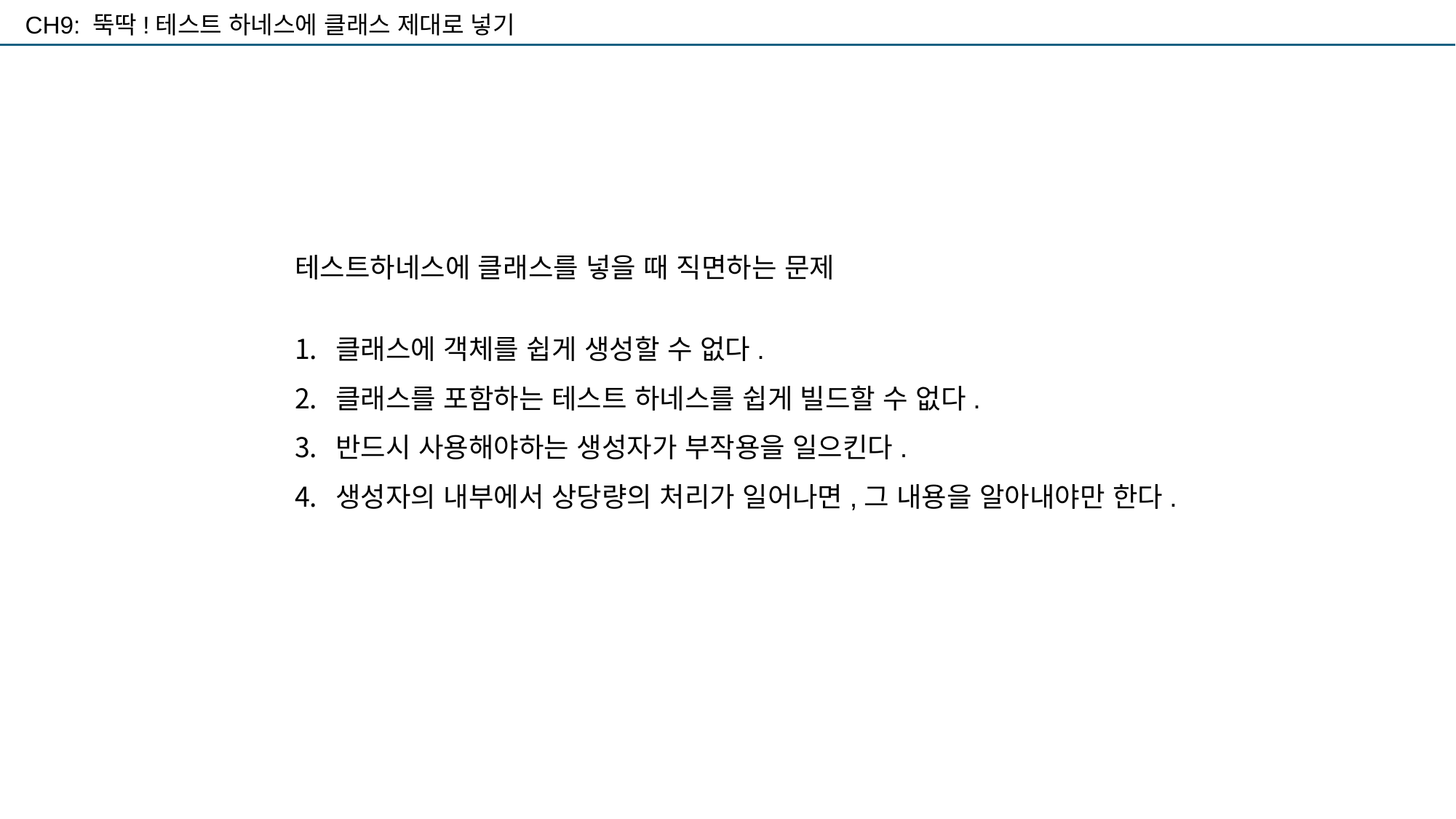

CH9: 뚝딱!테스트 하네스에 클래스 제대로 넣기
테스트하네스에 클래스를 넣을 때 직면하는 문제

클래스에 객체를 쉽게 생성할 수 없다.
클래스를 포함하는 테스트 하네스를 쉽게 빌드할 수 없다.
반드시 사용해야하는 생성자가 부작용을 일으킨다.
생성자의 내부에서 상당량의 처리가 일어나면,그 내용을 알아내야만 한다.